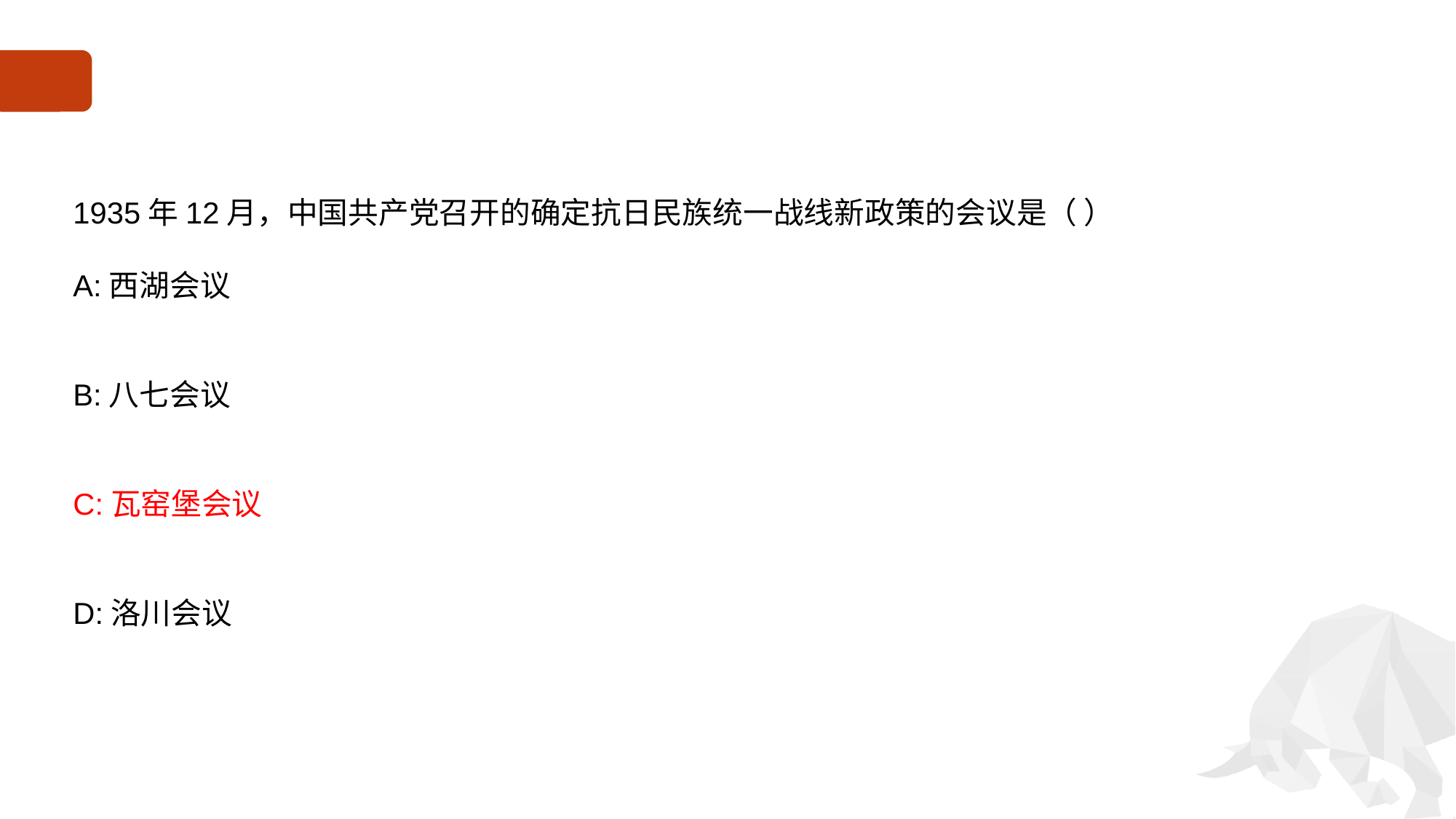

#
1935年12月，中国共产党召开的确定抗日民族统一战线新政策的会议是（ ）

A:西湖会议

B:八七会议

C:瓦窑堡会议

D:洛川会议